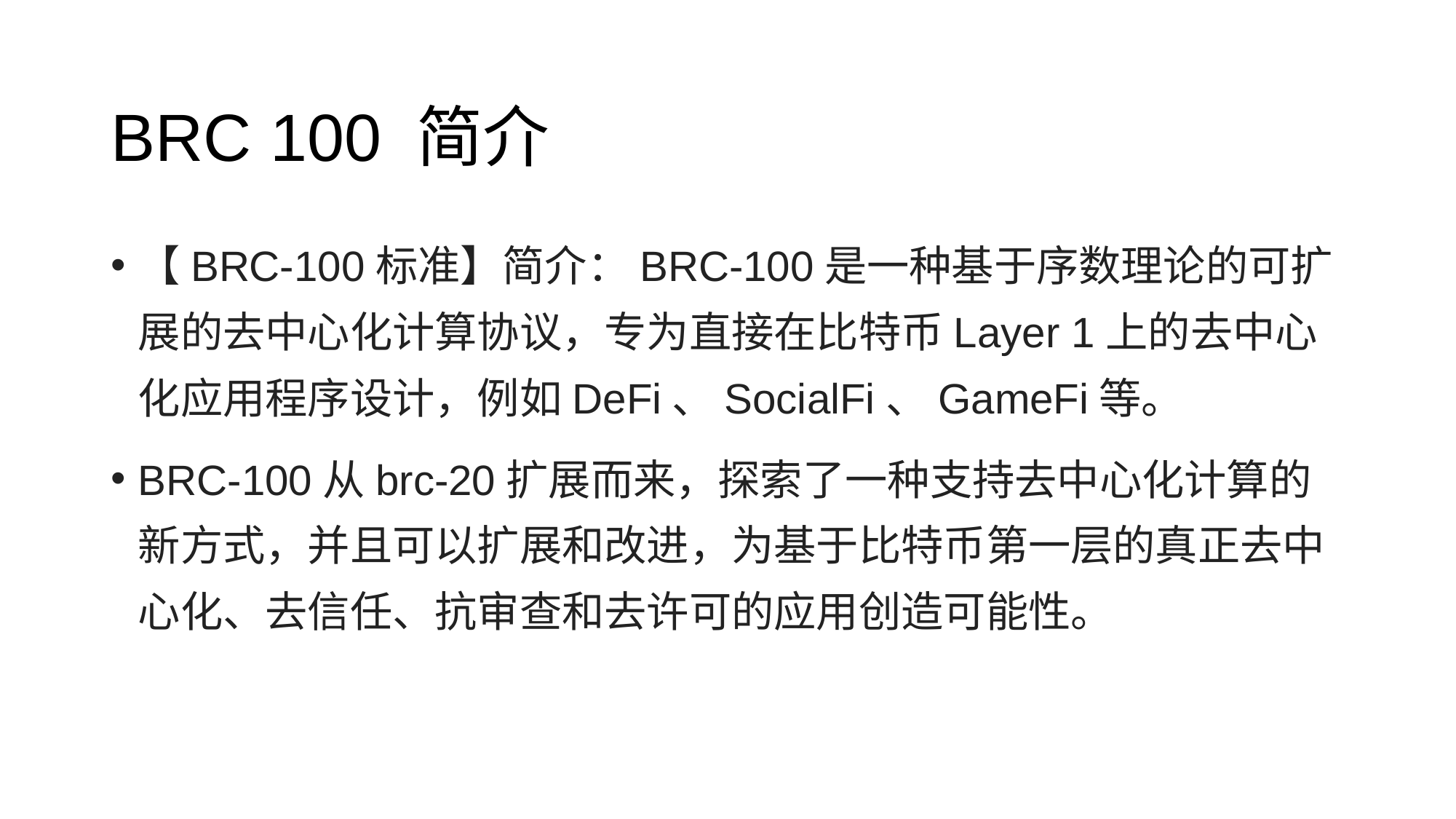

# BRC 100 简介
【BRC-100标准】简介：BRC-100是一种基于序数理论的可扩展的去中心化计算协议，专为直接在比特币Layer 1上的去中心化应用程序设计，例如DeFi、SocialFi、GameFi等。
BRC-100从brc-20扩展而来，探索了一种支持去中心化计算的新方式，并且可以扩展和改进，为基于比特币第一层的真正去中心化、去信任、抗审查和去许可的应用创造可能性。